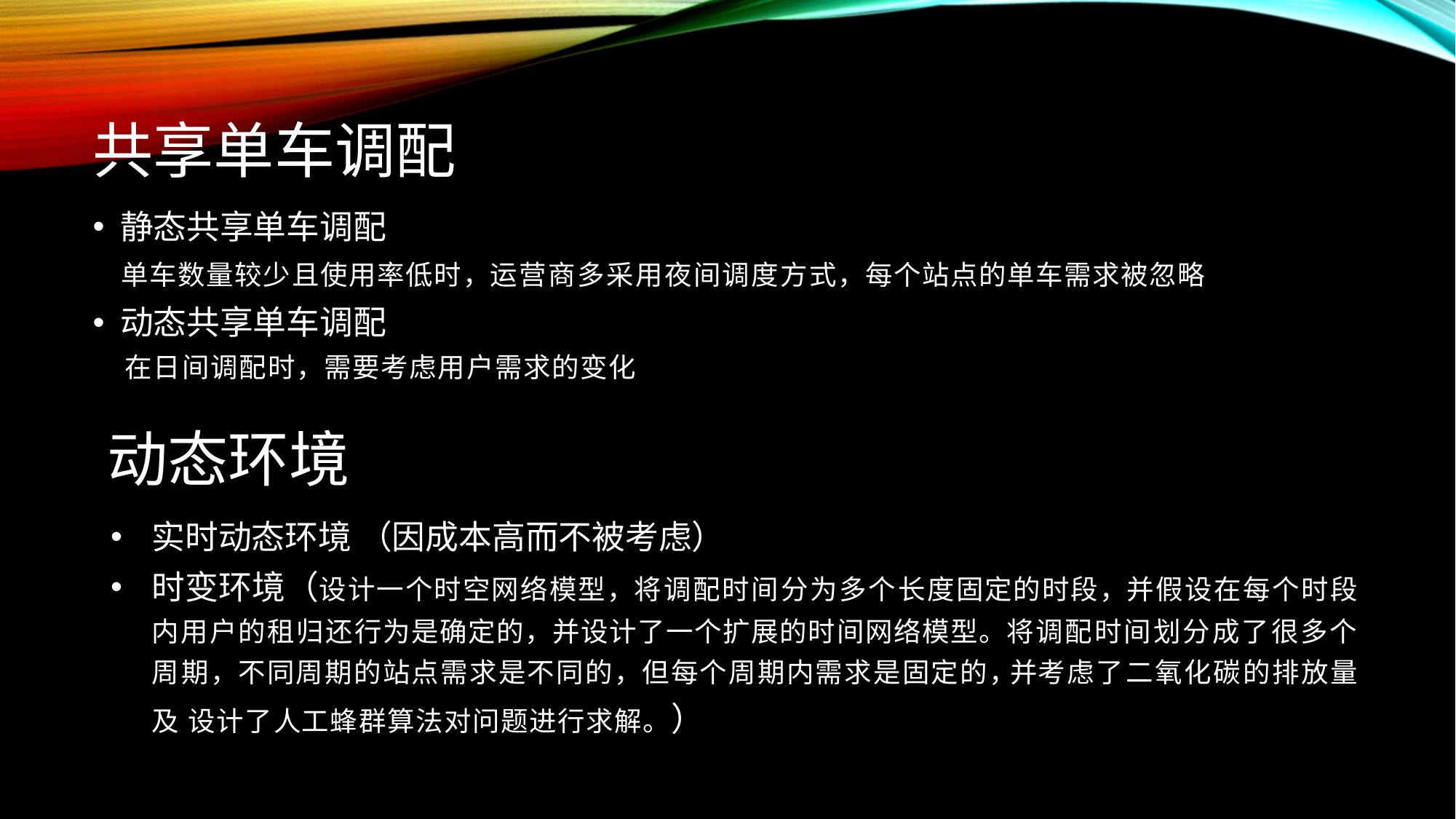

# 共享单车调配
静态共享单车调配
   单车数量较少且使用率低时，运营商多采用夜间调度方式，每个站点的单车需求被忽略
动态共享单车调配
 在日间调配时，需要考虑用户需求的变化

实时动态环境 （因成本高而不被考虑）
时变环境（设计一个时空网络模型，将调配时间分为多个长度固定的时段，并假设在每个时段内用户的租归还行为是确定的，并设计了一个扩展的时间网络模型。将调配时间划分成了很多个周期，不同周期的站点需求是不同的，但每个周期内需求是固定的，并 考虑了二氧化碳的排放量及 设计了人工蜂群算法对问题进行求解。）

动态环境